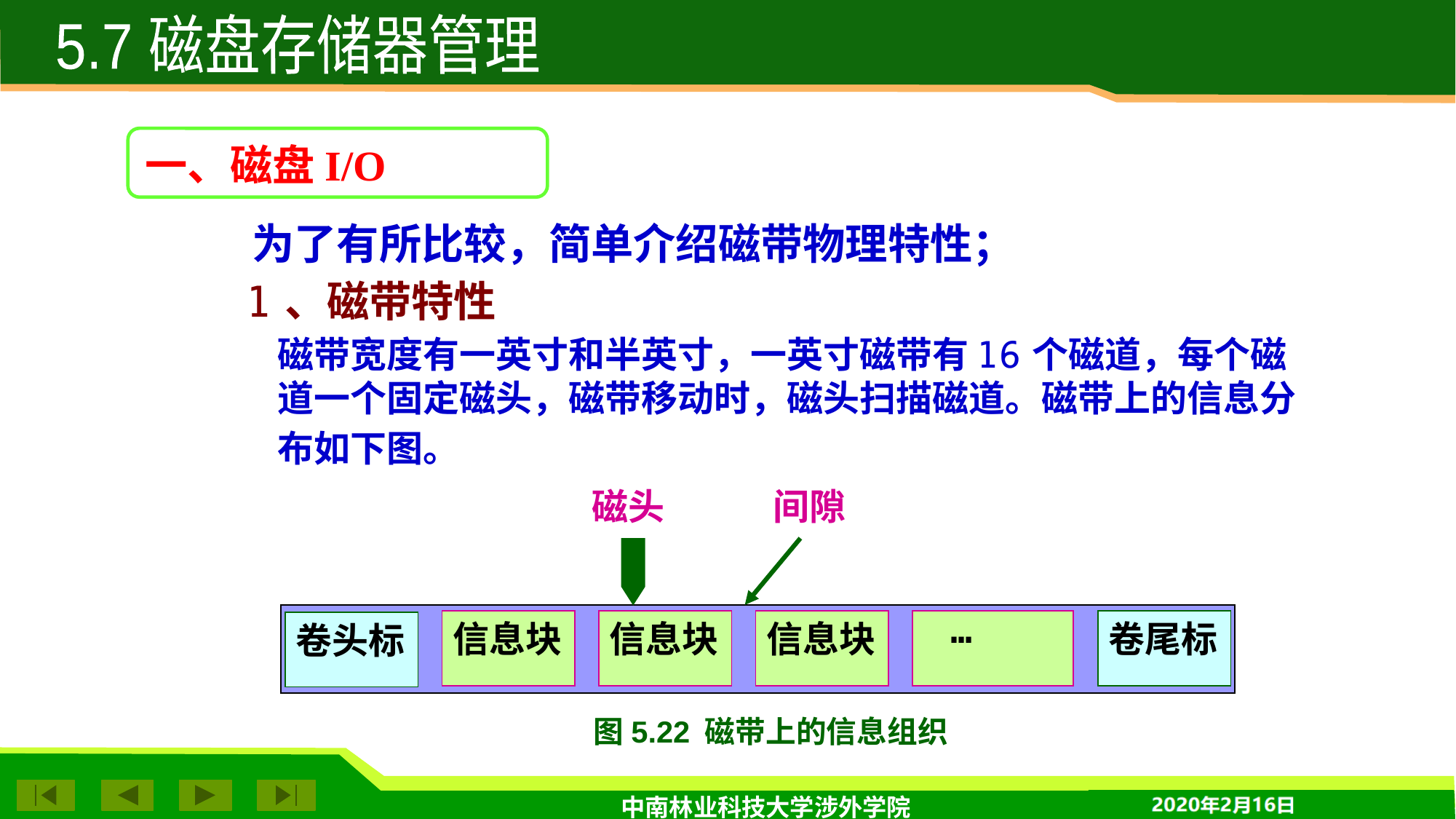

5.7 磁盘存储器管理

一、磁盘I/O
  为了有所比较，简单介绍磁带物理特性；
  1、磁带特性
磁带宽度有一英寸和半英寸，一英寸磁带有16个磁道，每个磁道一个固定磁头，磁带移动时，磁头扫描磁道。磁带上的信息分布如下图。
磁头
间隙

信息块
信息块
信息块
   ┅
卷尾标
卷头标
图5.22 磁带上的信息组织